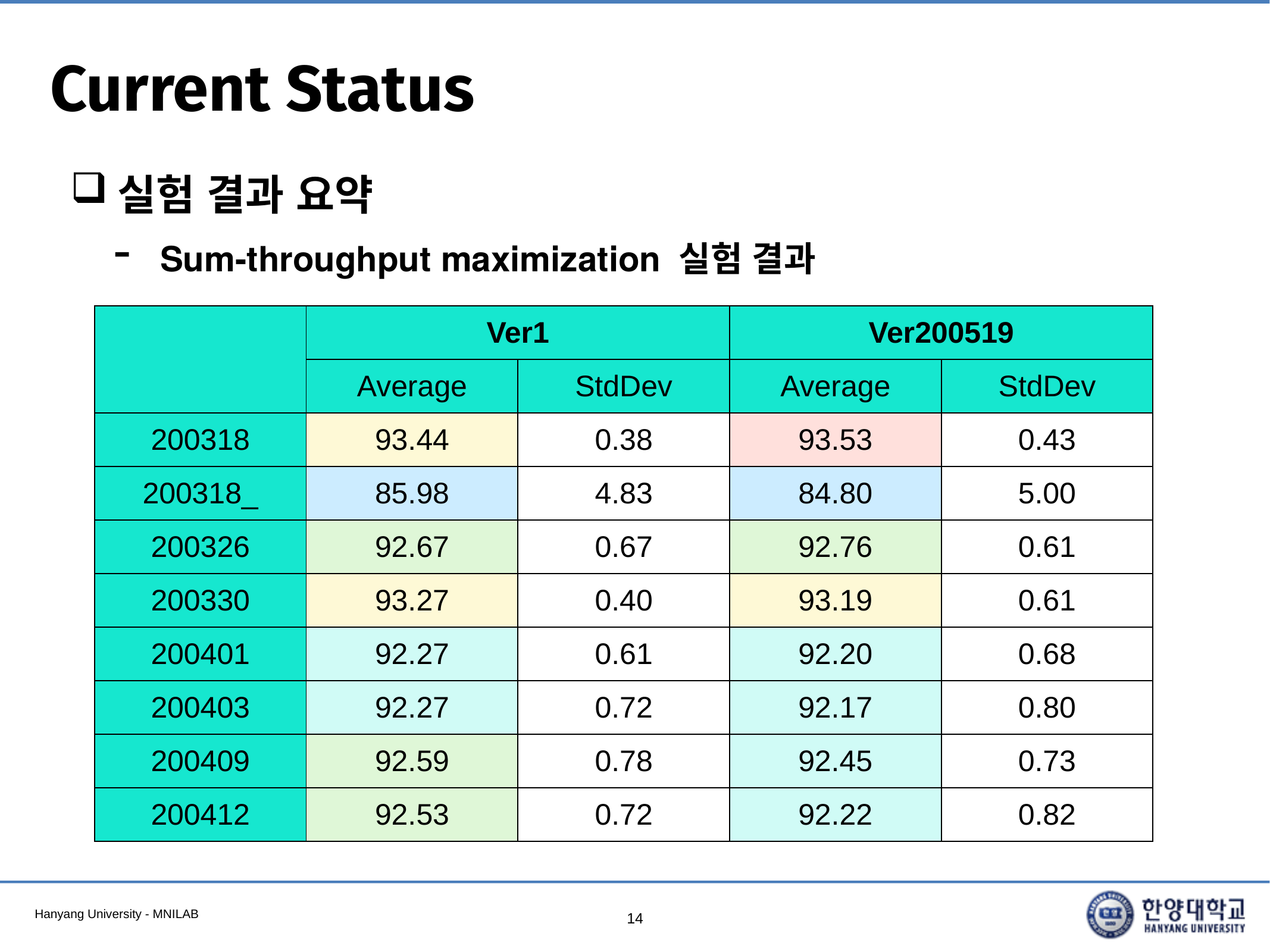

# Current Status
실험 결과 요약
Sum-throughput maximization 실험 결과
|  | Ver1 |  | Ver200519 |  |
| --- | --- | --- | --- | --- |
|  | Average | StdDev | Average | StdDev |
| 200318 | 93.44 | 0.38 | 93.53 | 0.43 |
| 200318\_ | 85.98 | 4.83 | 84.80 | 5.00 |
| 200326 | 92.67 | 0.67 | 92.76 | 0.61 |
| 200330 | 93.27 | 0.40 | 93.19 | 0.61 |
| 200401 | 92.27 | 0.61 | 92.20 | 0.68 |
| 200403 | 92.27 | 0.72 | 92.17 | 0.80 |
| 200409 | 92.59 | 0.78 | 92.45 | 0.73 |
| 200412 | 92.53 | 0.72 | 92.22 | 0.82 |
14